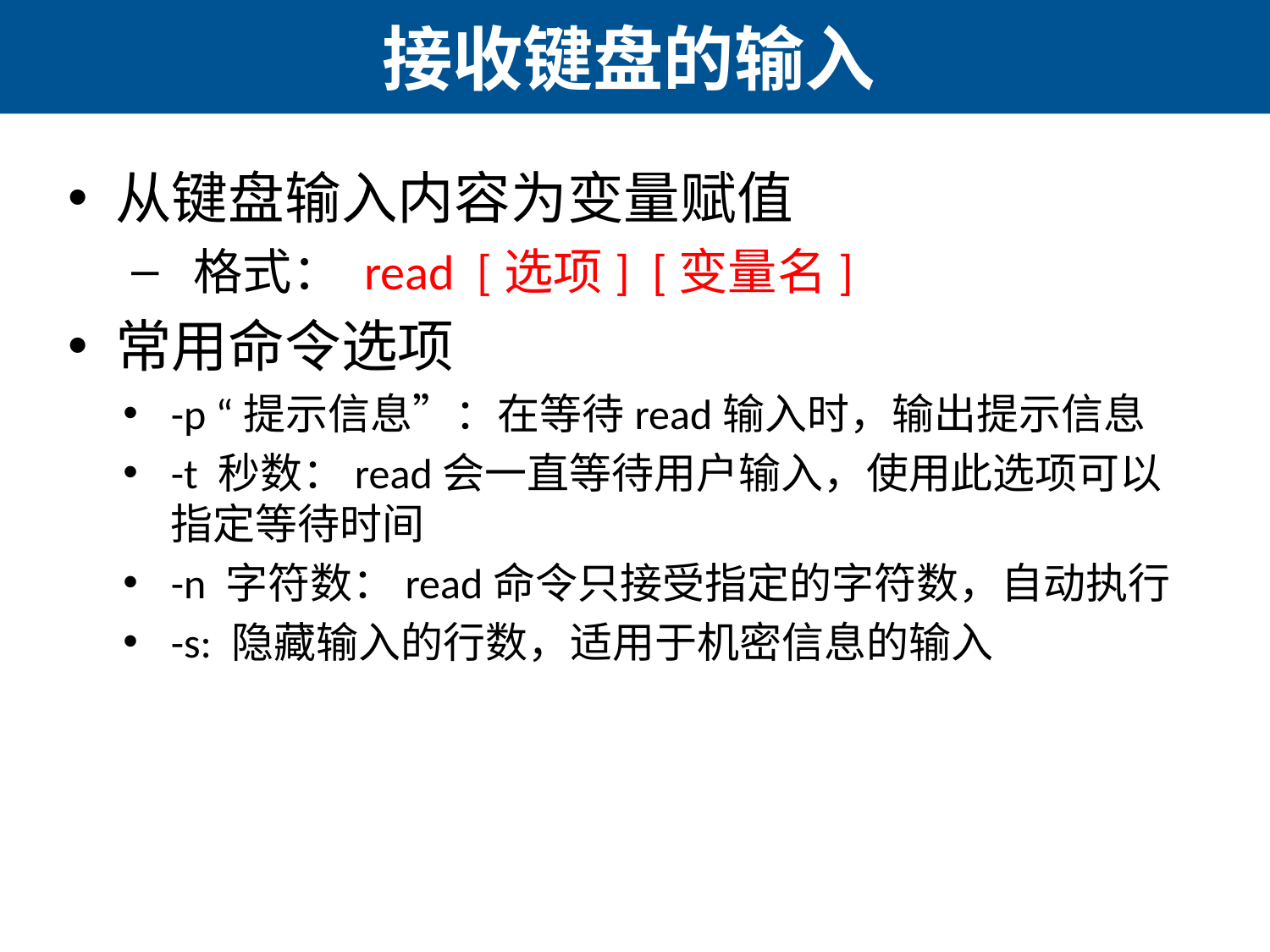

# 接收键盘的输入
从键盘输入内容为变量赋值
 格式： read  [选项]  [变量名]
常用命令选项
-p “提示信息”：在等待read输入时，输出提示信息
-t 秒数：read会一直等待用户输入，使用此选项可以指定等待时间
-n 字符数：read命令只接受指定的字符数，自动执行
-s: 隐藏输入的行数，适用于机密信息的输入